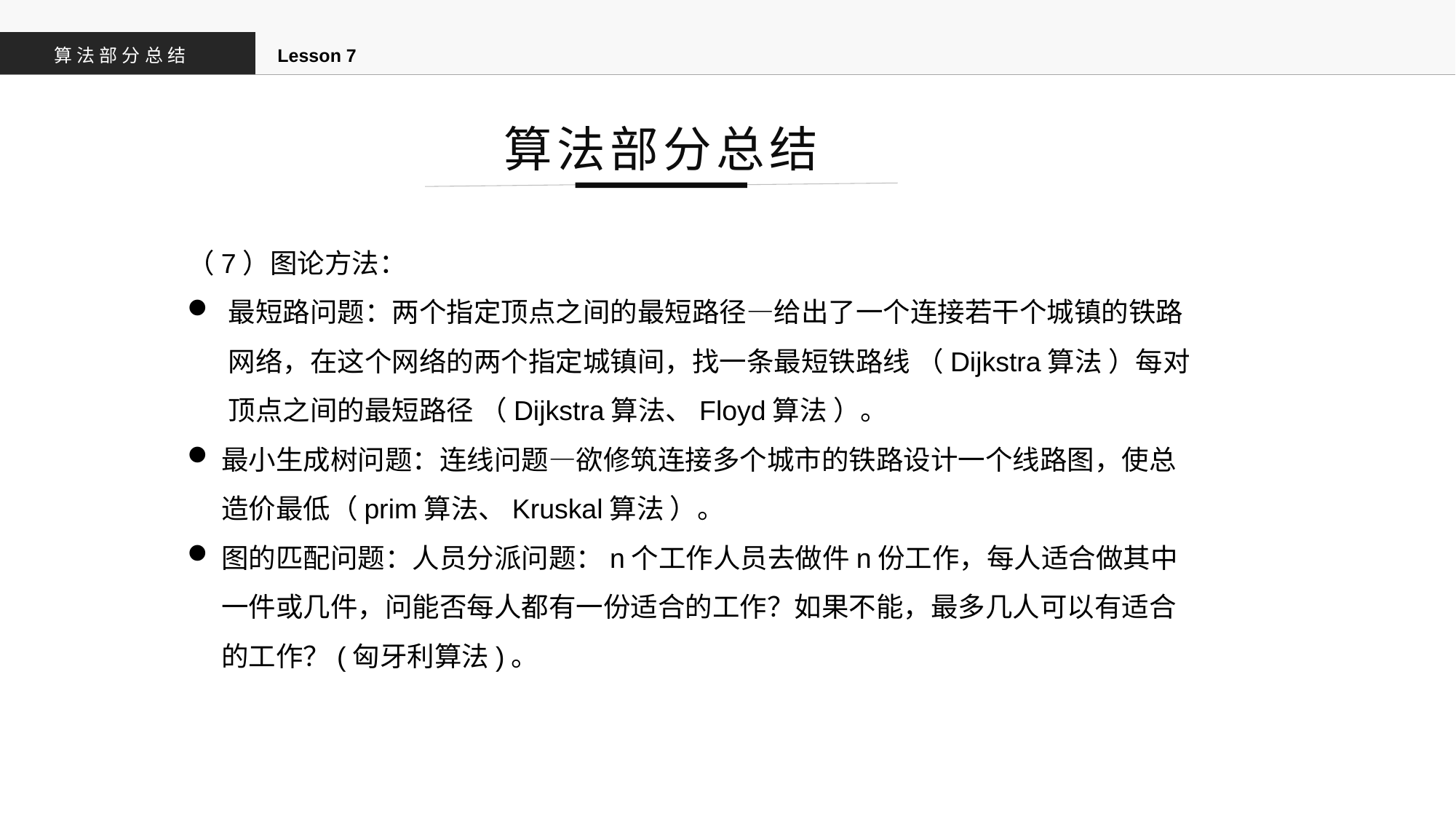

算法部分总结
Lesson 7
算法部分总结

（7）图论方法：
最短路问题：两个指定顶点之间的最短路径—给出了一个连接若干个城镇的铁路网络，在这个网络的两个指定城镇间，找一条最短铁路线 （Dijkstra算法 ）每对顶点之间的最短路径 （Dijkstra算法、Floyd算法 ）。
最小生成树问题：连线问题—欲修筑连接多个城市的铁路设计一个线路图，使总造价最低（prim算法、Kruskal算法 ）。
图的匹配问题：人员分派问题：n个工作人员去做件n份工作，每人适合做其中一件或几件，问能否每人都有一份适合的工作？如果不能，最多几人可以有适合的工作？(匈牙利算法)。